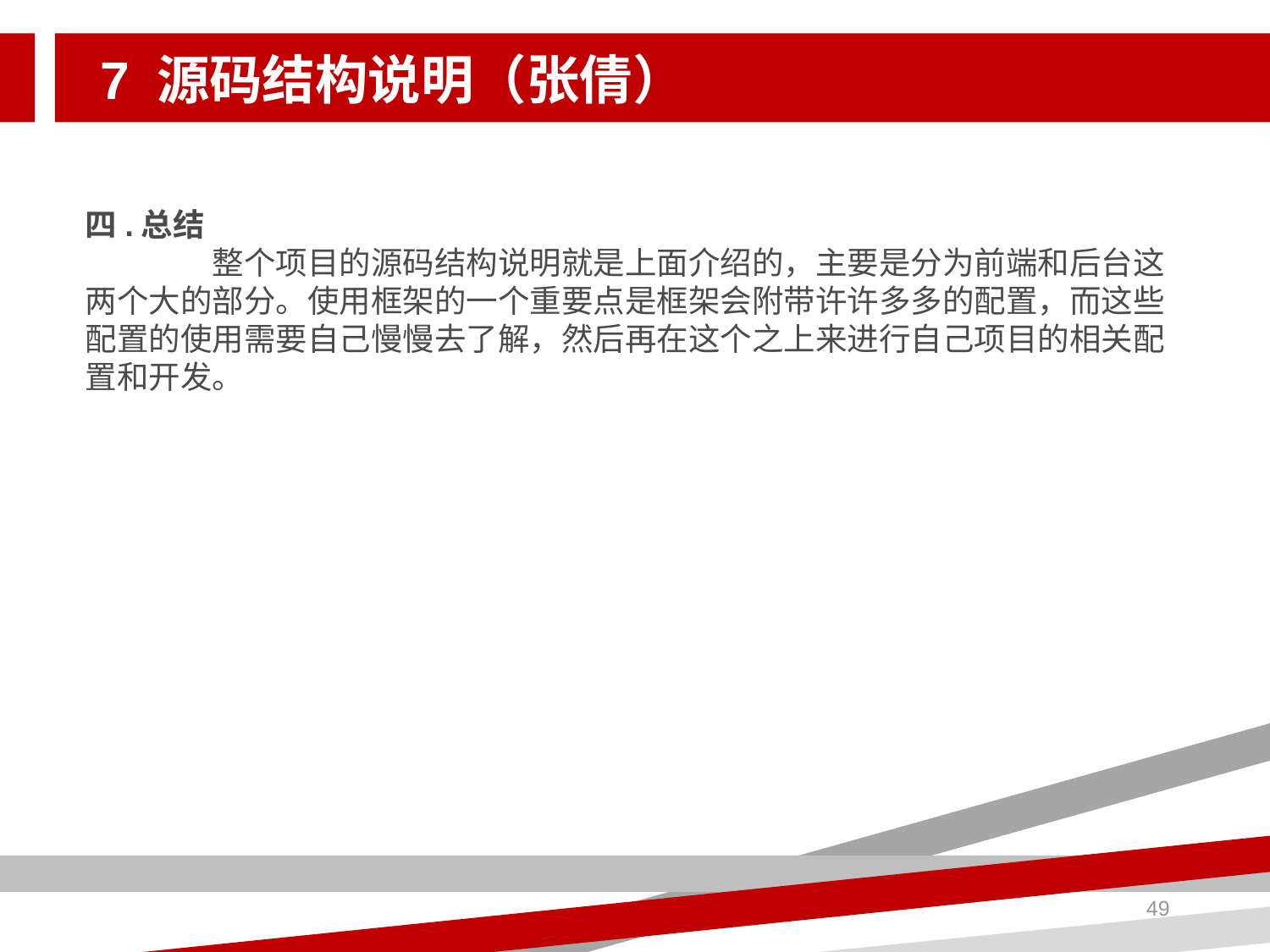

# 7 源码结构说明（张倩）
四.总结
	整个项目的源码结构说明就是上面介绍的，主要是分为前端和后台这两个大的部分。使用框架的一个重要点是框架会附带许许多多的配置，而这些配置的使用需要自己慢慢去了解，然后再在这个之上来进行自己项目的相关配置和开发。
49